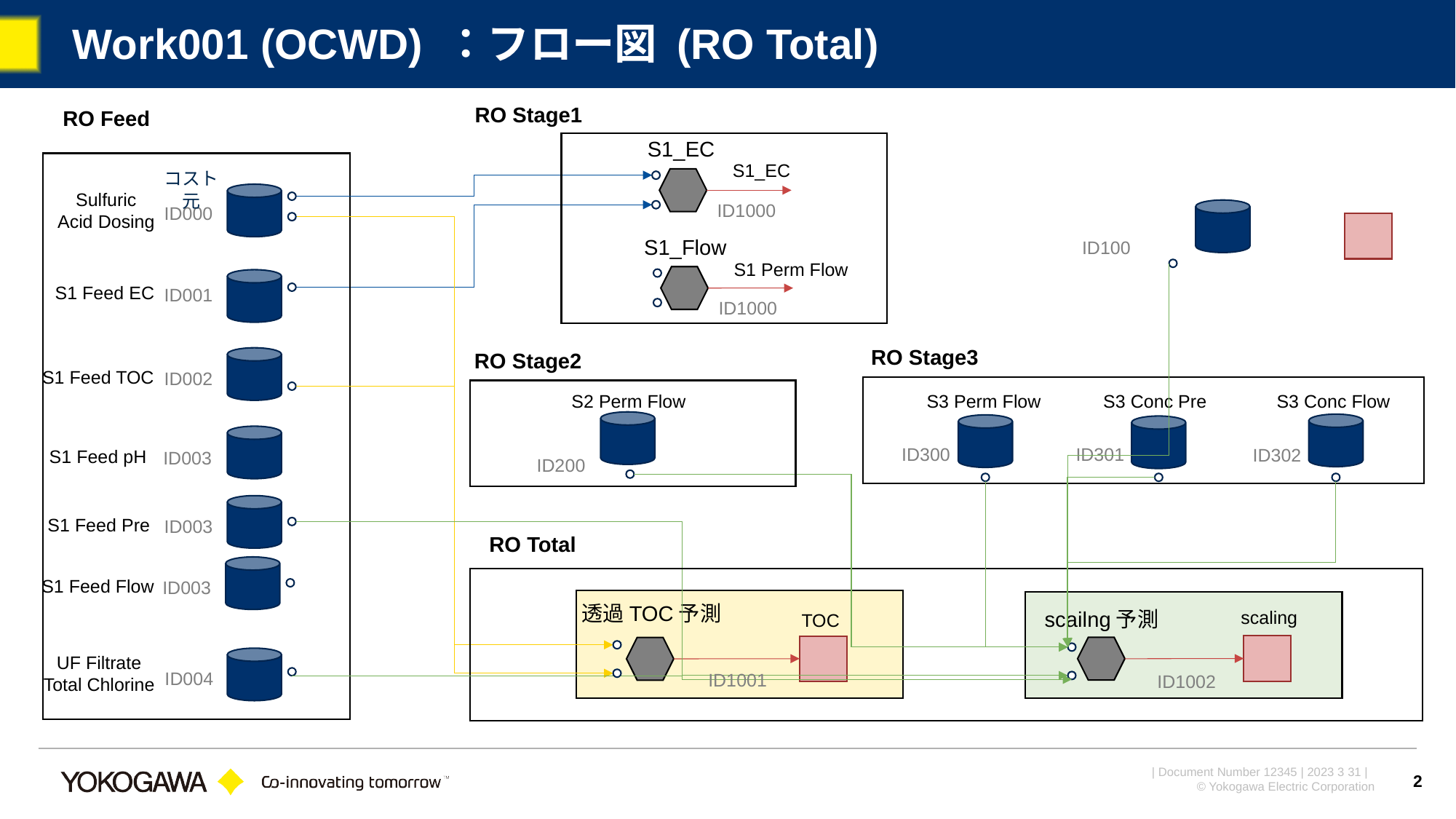

# Work001 (OCWD) ：フロー図 (RO Total)
RO Stage1
RO Feed
S1_EC

S1_EC
コスト元

Sulfuric Acid Dosing

ID1000
ID000

S1_Flow
ID100
S1 Perm Flow

S1 Feed EC
ID001

ID1000

RO Stage3
RO Stage2

S1 Feed TOC
ID002

S2 Perm Flow
S3 Perm Flow
S3 Conc Pre
S3 Conc Flow

ID301
ID300
ID302
S1 Feed pH
ID003
ID200

S1 Feed Pre
ID003

RO Total

S1 Feed Flow
ID003

透過TOC予測
scailng予測
scaling
TOC

UF Filtrate Total Chlorine

ID004
ID1001
ID1002

2